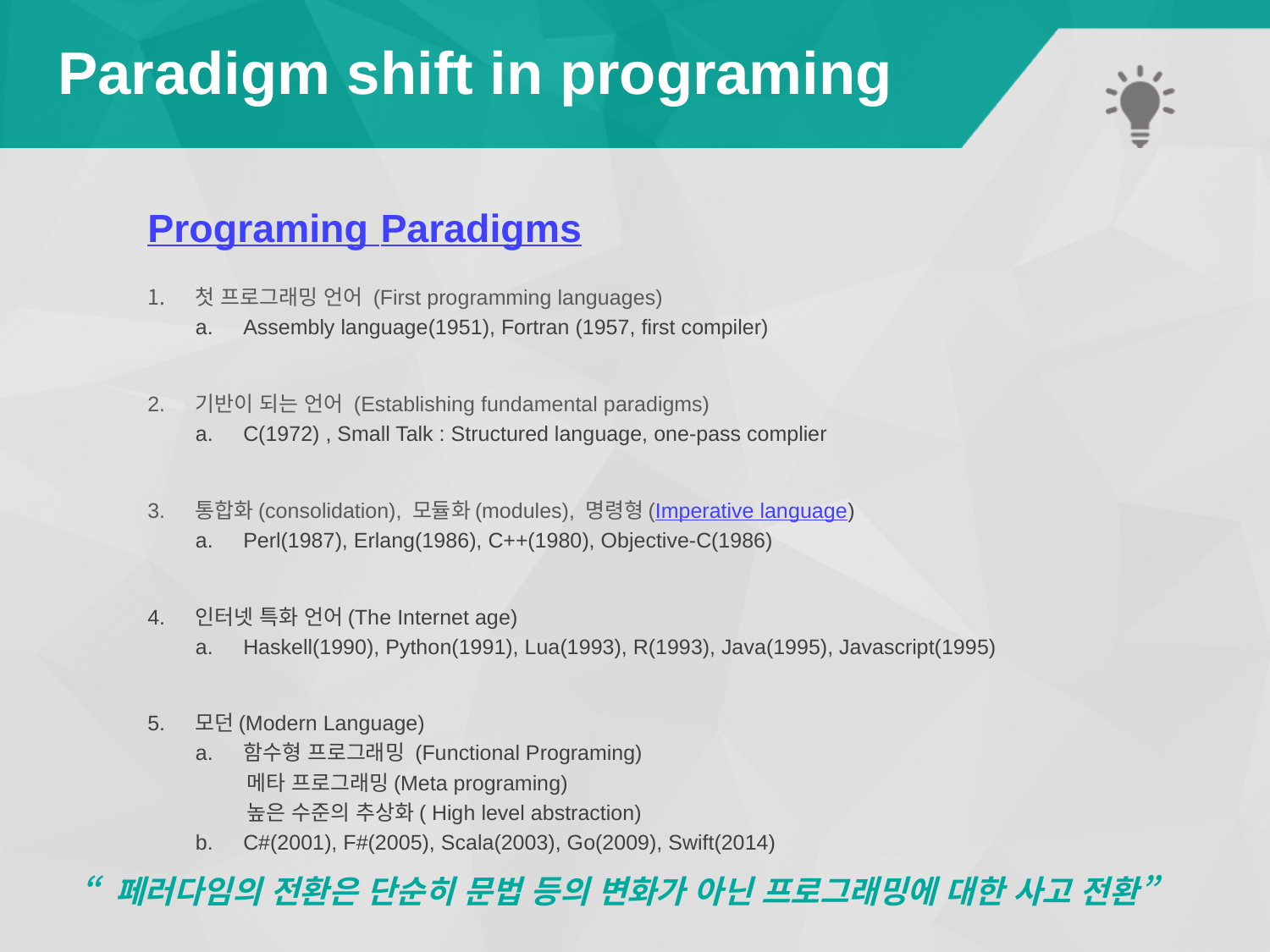

# Paradigm shift in programing
Programing Paradigms

첫 프로그래밍 언어 (First programming languages)
Assembly language(1951), Fortran (1957, first compiler)

기반이 되는 언어 (Establishing fundamental paradigms)
C(1972) , Small Talk : Structured language, one-pass complier

통합화(consolidation), 모듈화(modules), 명령형(Imperative language)
Perl(1987), Erlang(1986), C++(1980), Objective-C(1986)

인터넷 특화 언어(The Internet age)
Haskell(1990), Python(1991), Lua(1993), R(1993), Java(1995), Javascript(1995)

모던(Modern Language)
함수형 프로그래밍 (Functional Programing)
        메타 프로그래밍(Meta programing)
        높은 수준의 추상화( High level abstraction)
C#(2001), F#(2005), Scala(2003), Go(2009), Swift(2014)
“ 페러다임의 전환은 단순히 문법 등의 변화가 아닌 프로그래밍에 대한 사고 전환”